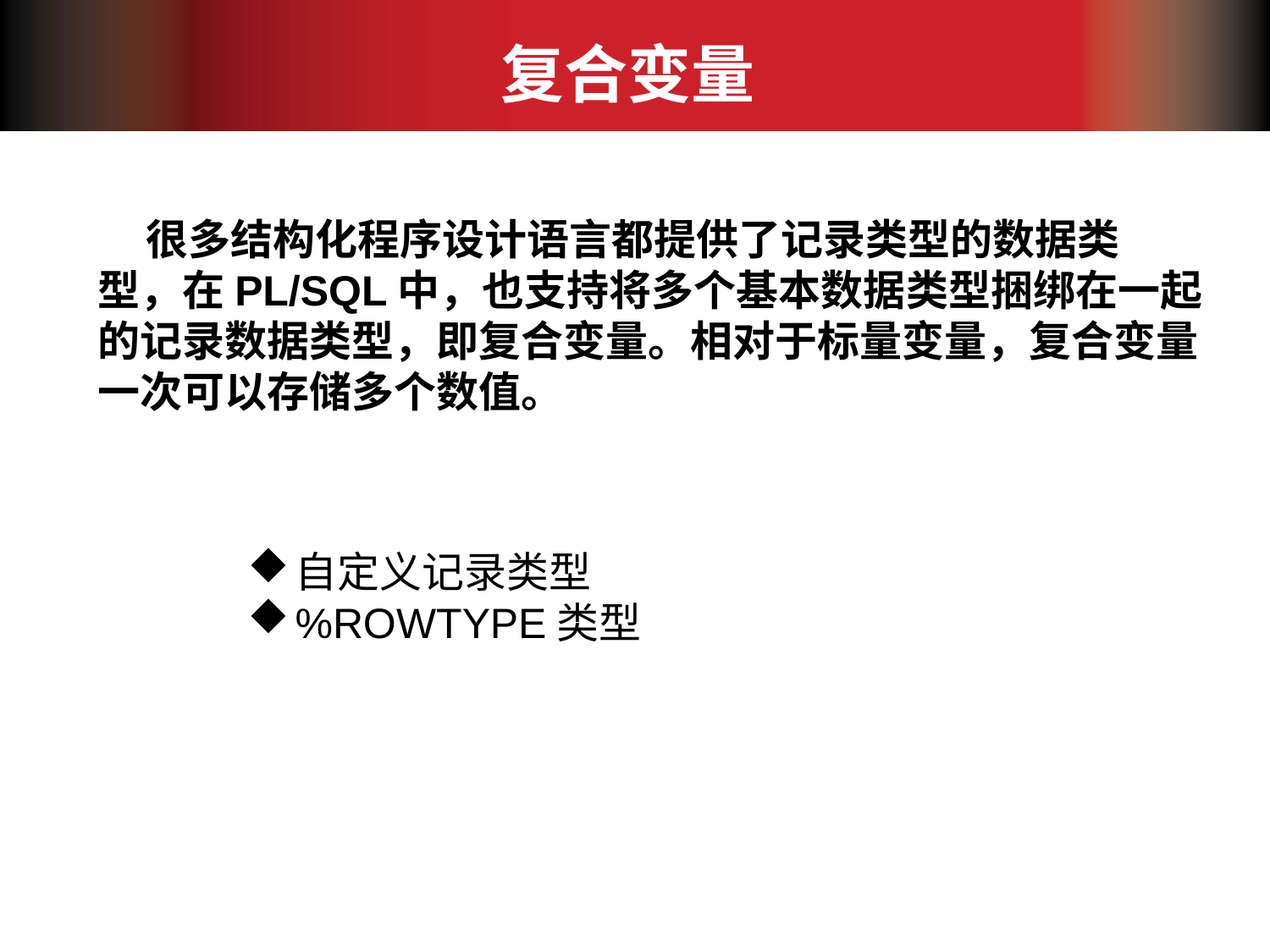

# 复合变量
    很多结构化程序设计语言都提供了记录类型的数据类型，在PL/SQL中，也支持将多个基本数据类型捆绑在一起的记录数据类型，即复合变量。相对于标量变量，复合变量一次可以存储多个数值。
自定义记录类型
%ROWTYPE类型